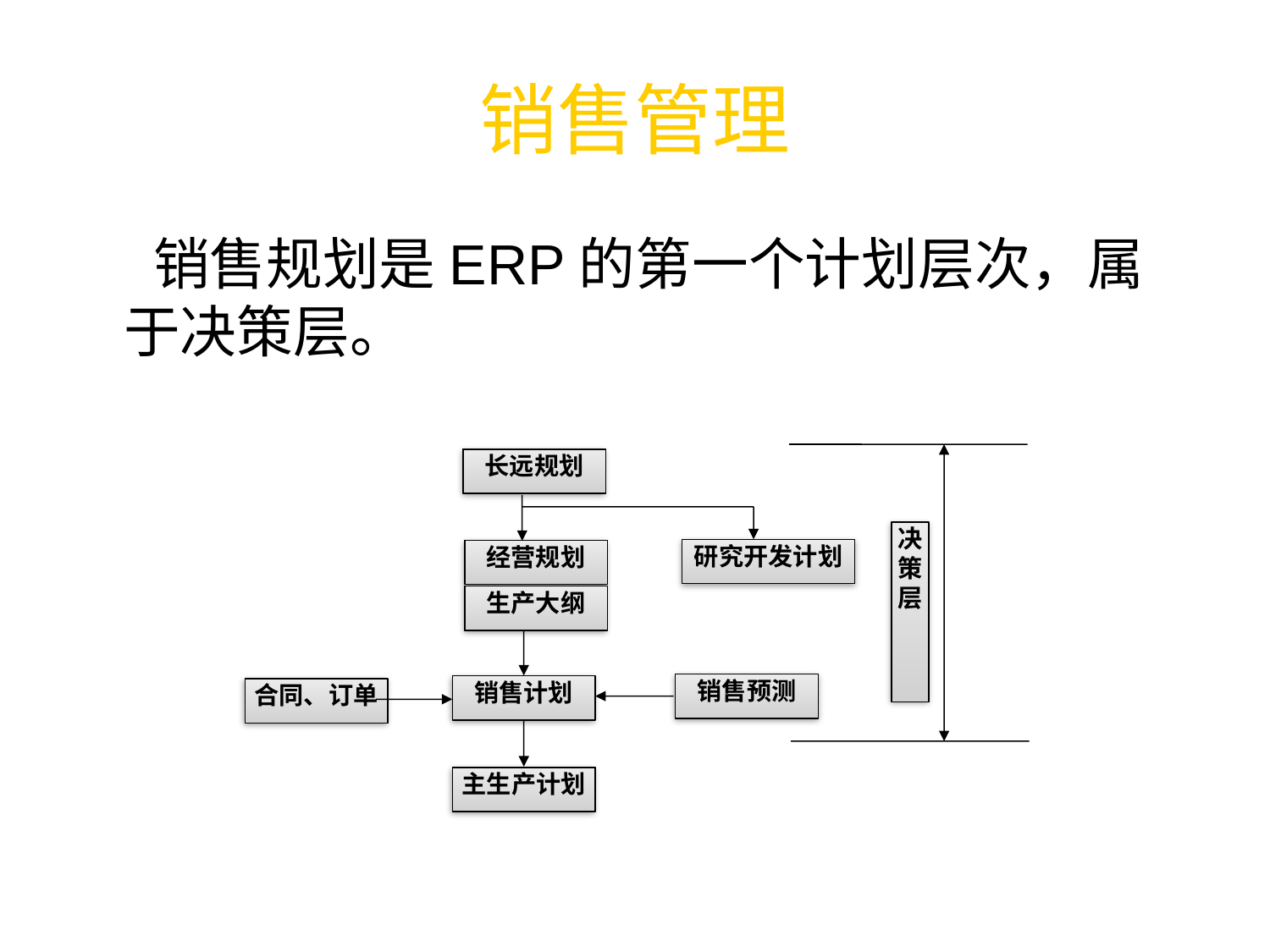

# 销售管理
     销售规划是ERP的第一个计划层次，属于决策层。

决策层

长远规划

研究开发计划
经营规划
生产大纲

销售预测
销售计划
合同、订单

主生产计划